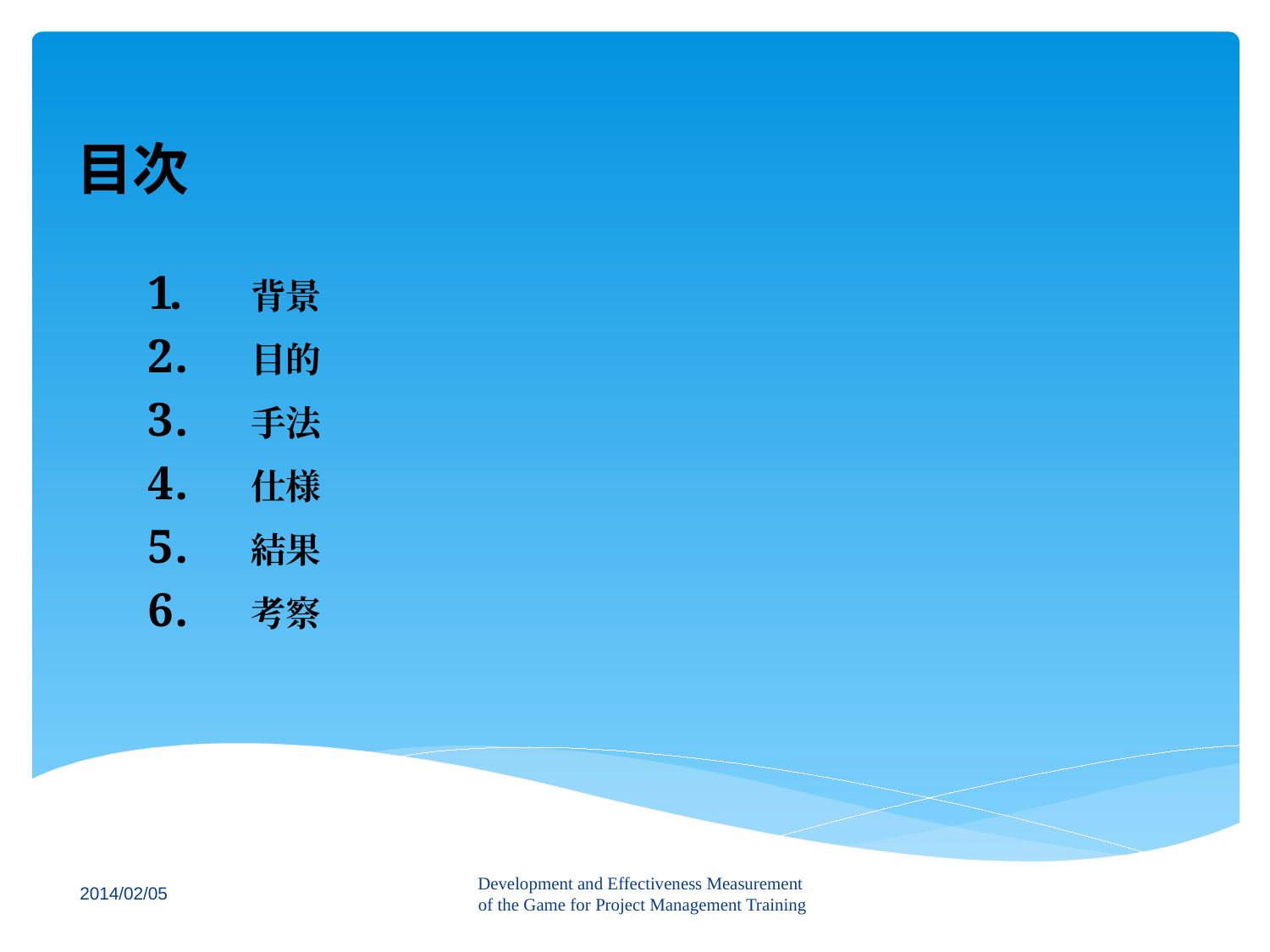

目次
背景
目的
手法
仕様
結果
考察
2014/02/05
Development and Effectiveness Measurement
of the Game for Project Management Training